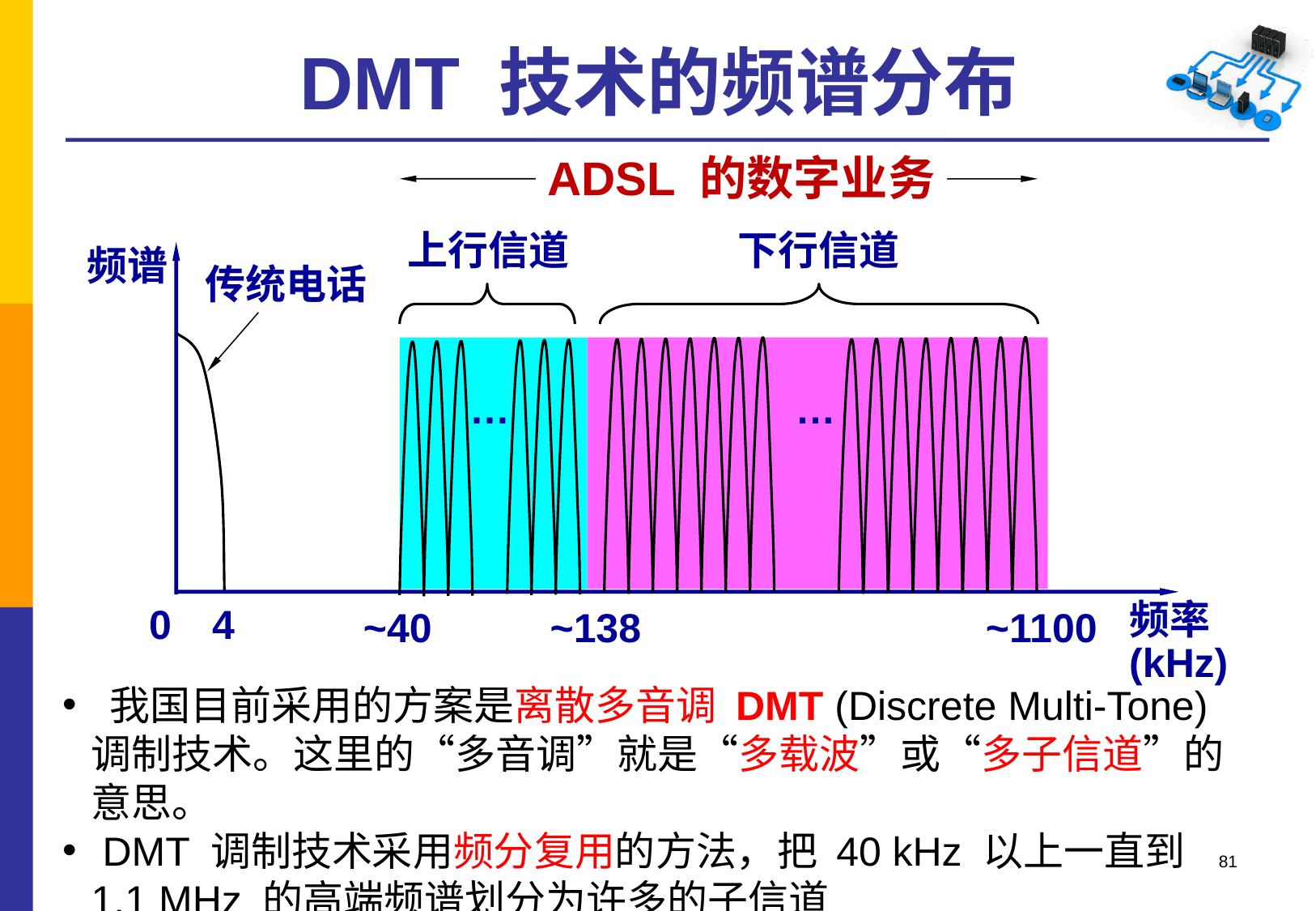

# DMT 技术的频谱分布

ADSL 的数字业务

上行信道
下行信道
频谱
传统电话

…
…

频率

0
4
~40
~138
~1100
(kHz)
 我国目前采用的方案是离散多音调 DMT (Discrete Multi-Tone)调制技术。这里的“多音调”就是“多载波”或“多子信道”的意思。
 DMT 调制技术采用频分复用的方法，把 40 kHz 以上一直到 1.1 MHz 的高端频谱划分为许多的子信道
81